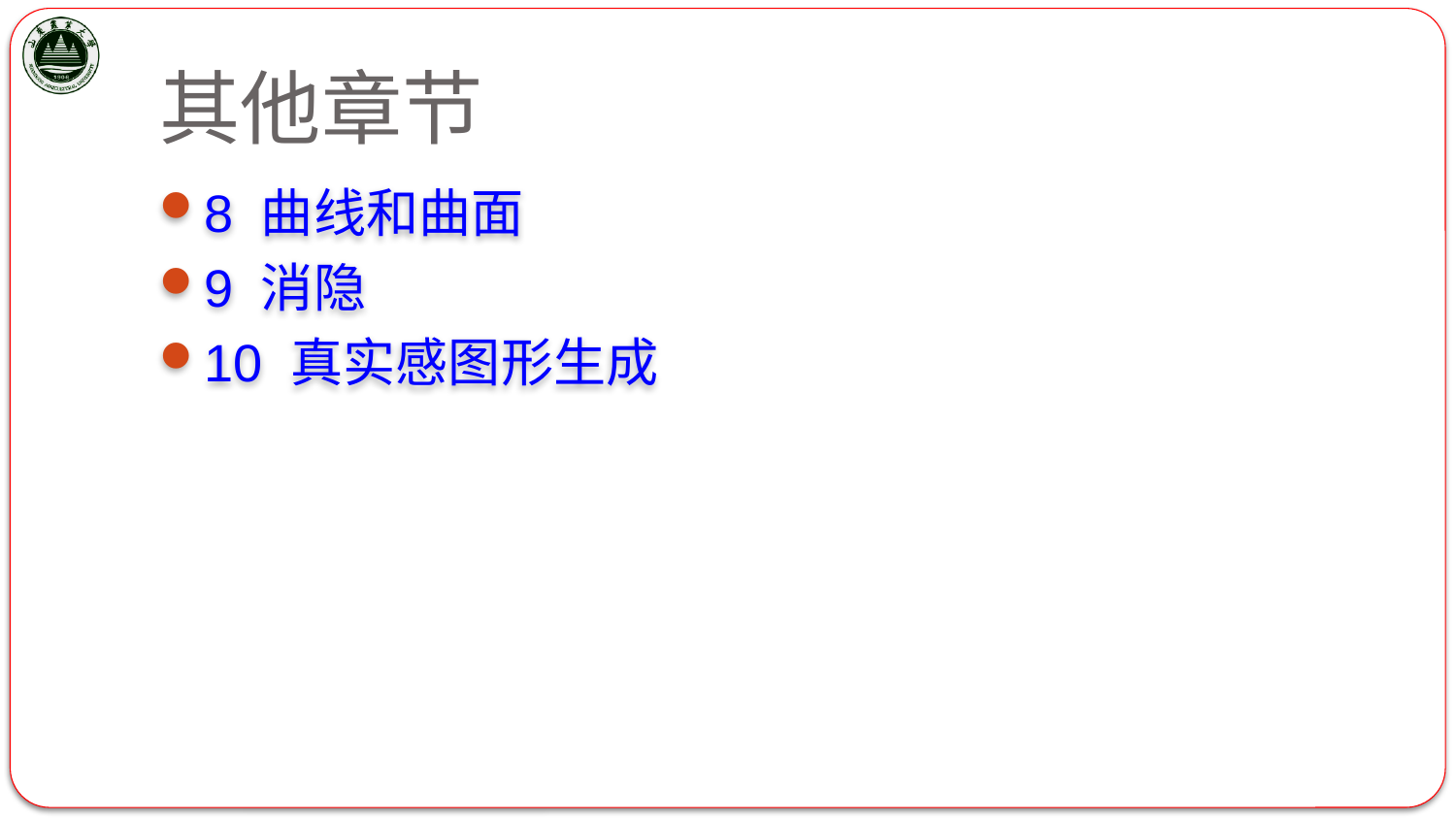

# 其他章节
8 曲线和曲面
9 消隐
10 真实感图形生成